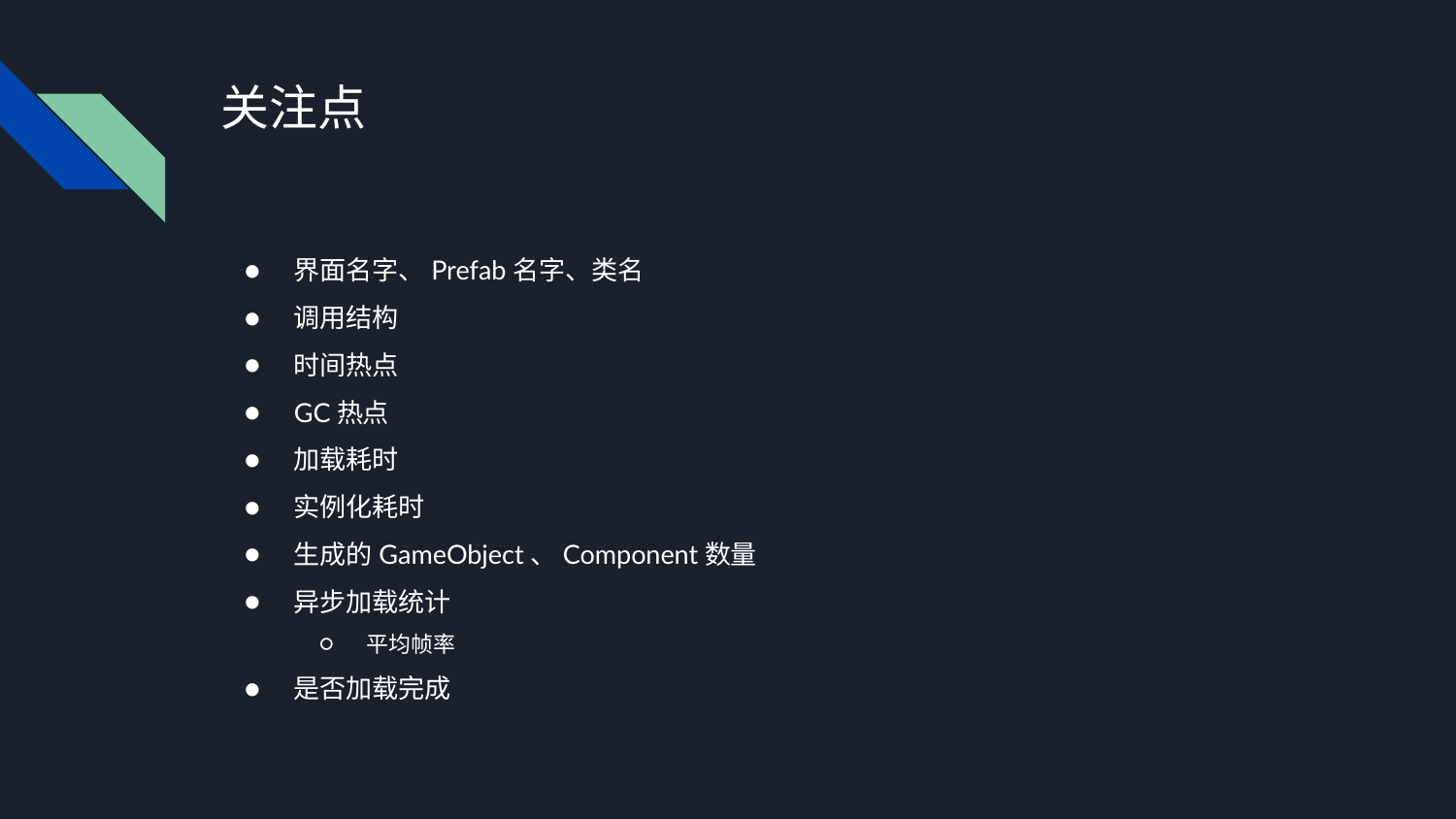

# 关注点
界面名字、Prefab名字、类名
调用结构
时间热点
GC热点
加载耗时
实例化耗时
生成的GameObject、Component数量
异步加载统计
平均帧率
是否加载完成